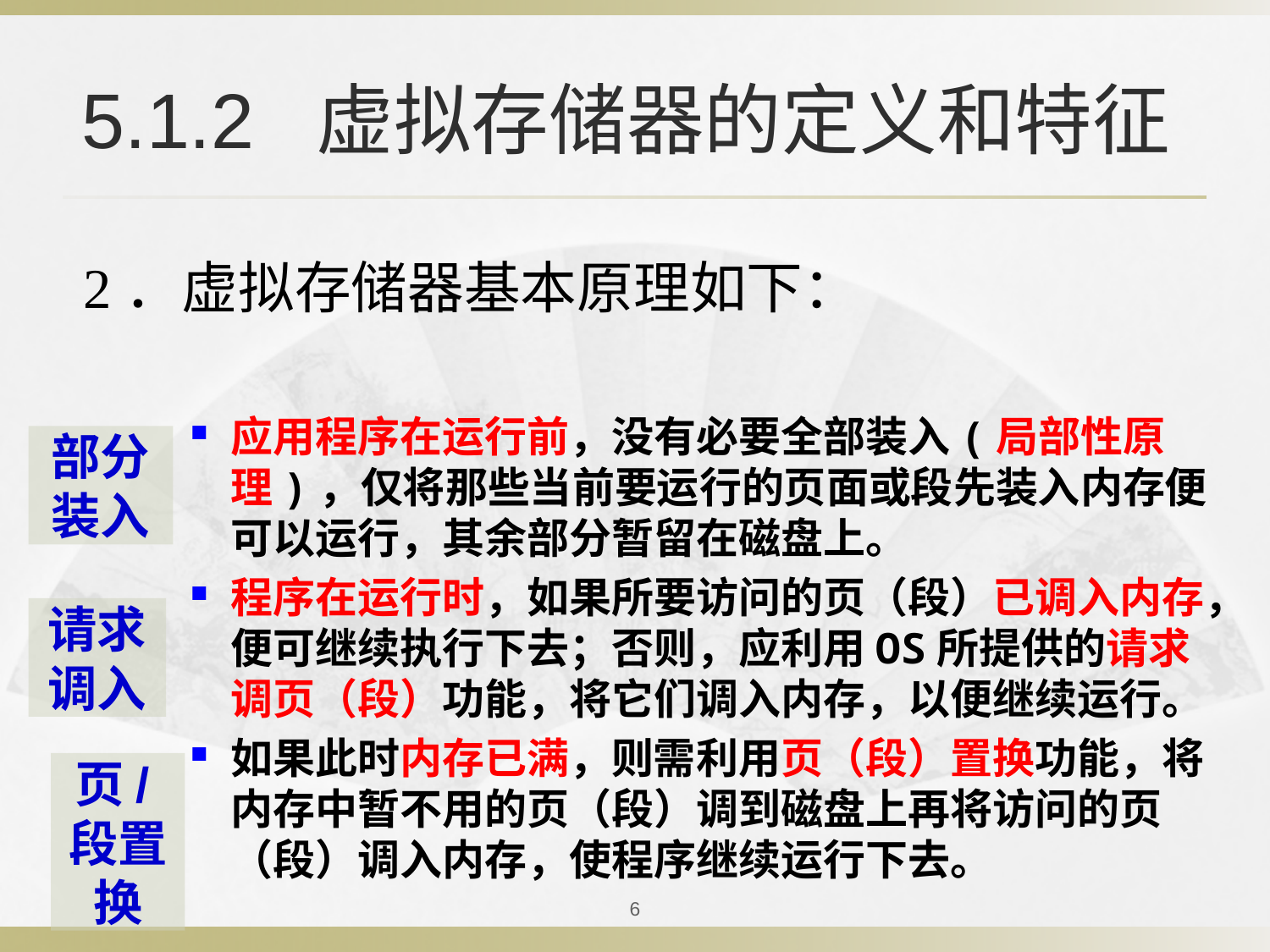

5.1.2  虚拟存储器的定义和特征
2．虚拟存储器基本原理如下：
应用程序在运行前，没有必要全部装入(局部性原理)，仅将那些当前要运行的页面或段先装入内存便可以运行，其余部分暂留在磁盘上。
程序在运行时，如果所要访问的页（段）已调入内存，便可继续执行下去；否则，应利用OS所提供的请求调页（段）功能，将它们调入内存，以便继续运行。
如果此时内存已满，则需利用页（段）置换功能，将内存中暂不用的页（段）调到磁盘上再将访问的页（段）调入内存，使程序继续运行下去。
部分装入
请求调入
页/段置换
6